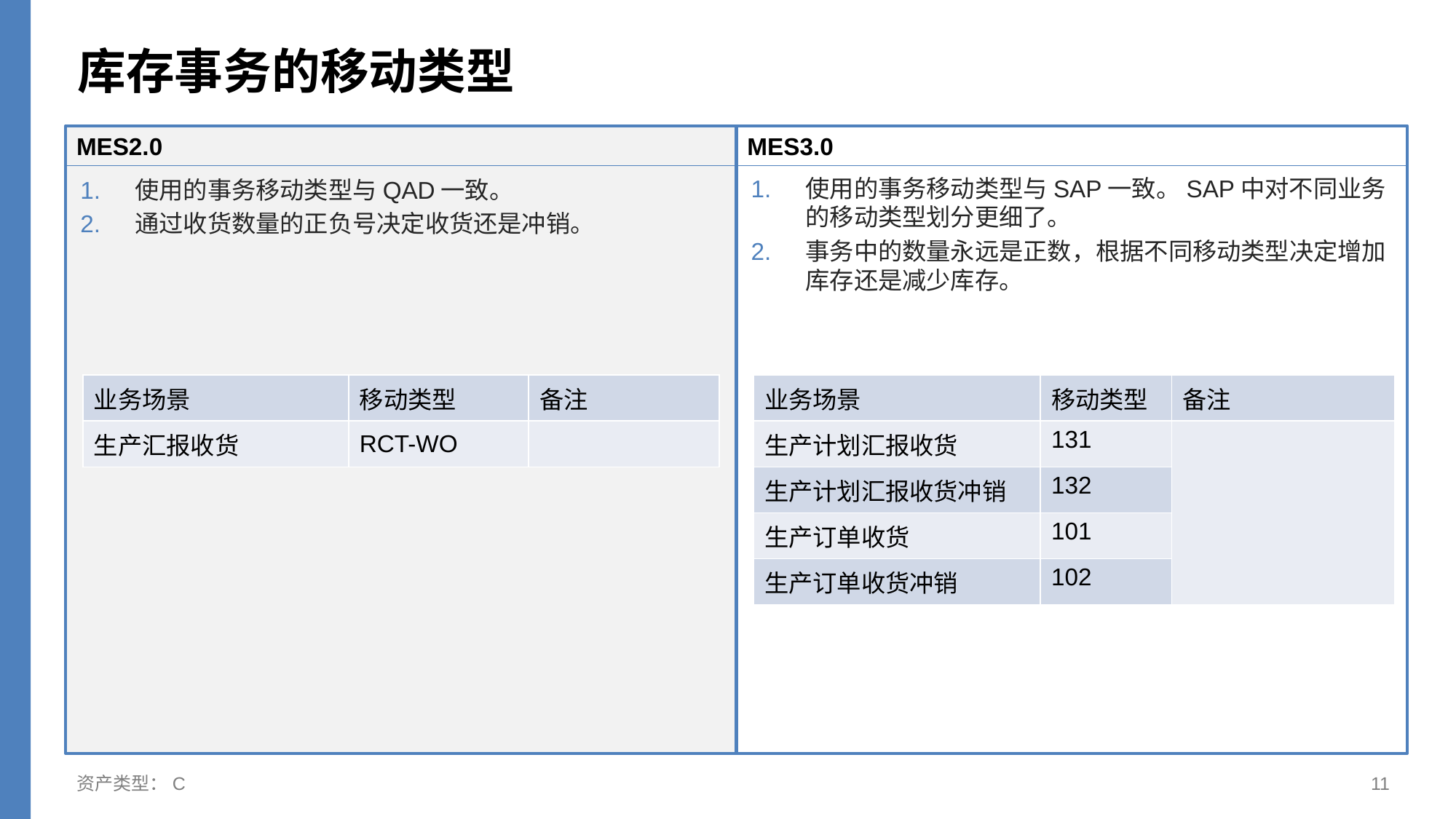

# 库存事务的移动类型
使用的事务移动类型与SAP一致。SAP中对不同业务的移动类型划分更细了。
事务中的数量永远是正数，根据不同移动类型决定增加库存还是减少库存。
使用的事务移动类型与QAD一致。
通过收货数量的正负号决定收货还是冲销。
| 业务场景 | 移动类型 | 备注 |
| --- | --- | --- |
| 生产汇报收货 | RCT-WO |  |
| 业务场景 | 移动类型 | 备注 |
| --- | --- | --- |
| 生产计划汇报收货 | 131 |  |
| 生产计划汇报收货冲销 | 132 |  |
| 生产订单收货 | 101 |  |
| 生产订单收货冲销 | 102 |  |